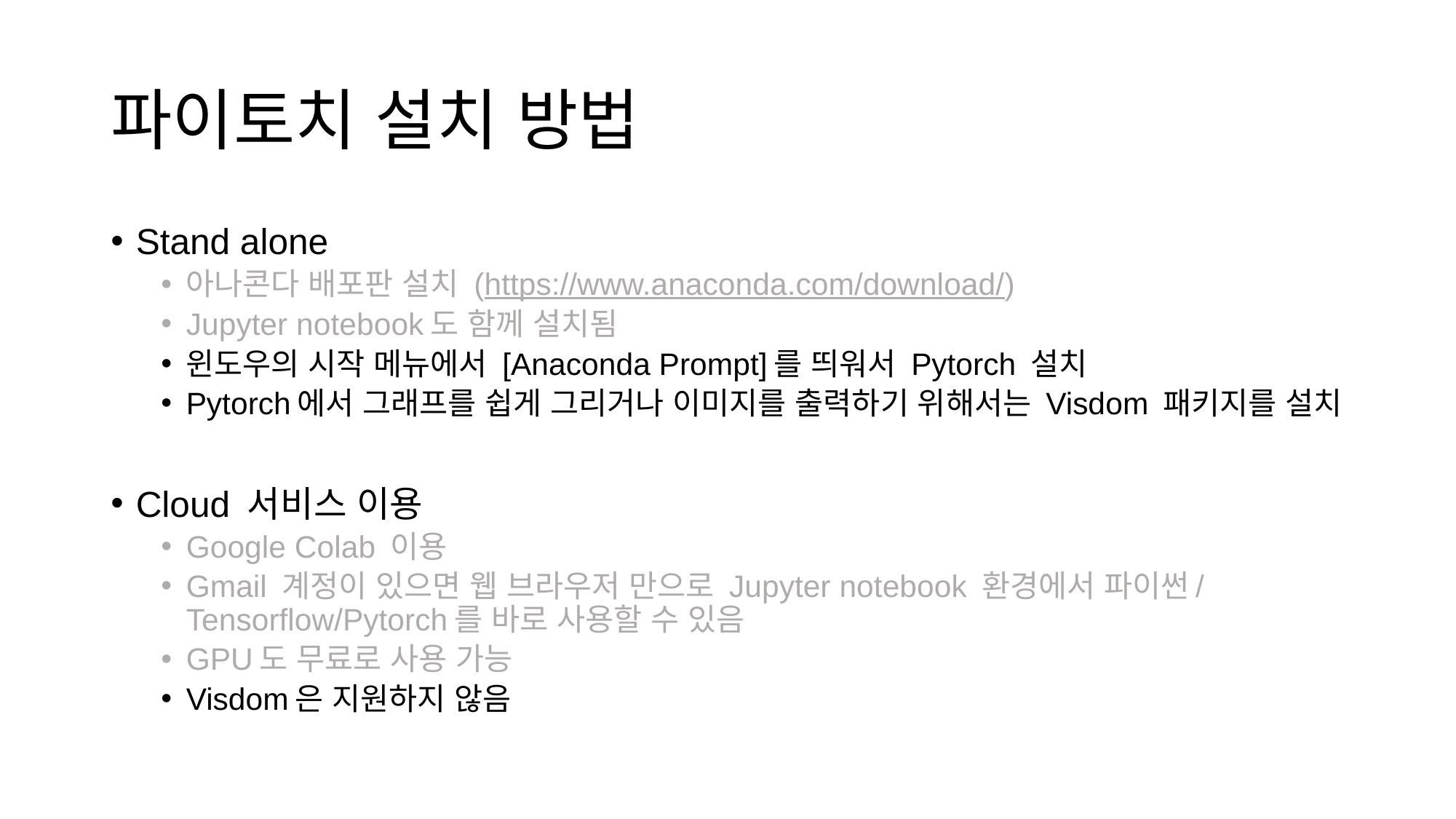

# 파이토치 설치 방법
Stand alone
아나콘다 배포판 설치 (https://www.anaconda.com/download/)
Jupyter notebook도 함께 설치됨
윈도우의 시작 메뉴에서 [Anaconda Prompt]를 띄워서 Pytorch 설치
Pytorch에서 그래프를 쉽게 그리거나 이미지를 출력하기 위해서는 Visdom 패키지를 설치

Cloud 서비스 이용
Google Colab 이용
Gmail 계정이 있으면 웹 브라우저 만으로 Jupyter notebook 환경에서 파이썬/Tensorflow/Pytorch를 바로 사용할 수 있음
GPU도 무료로 사용 가능
Visdom은 지원하지 않음